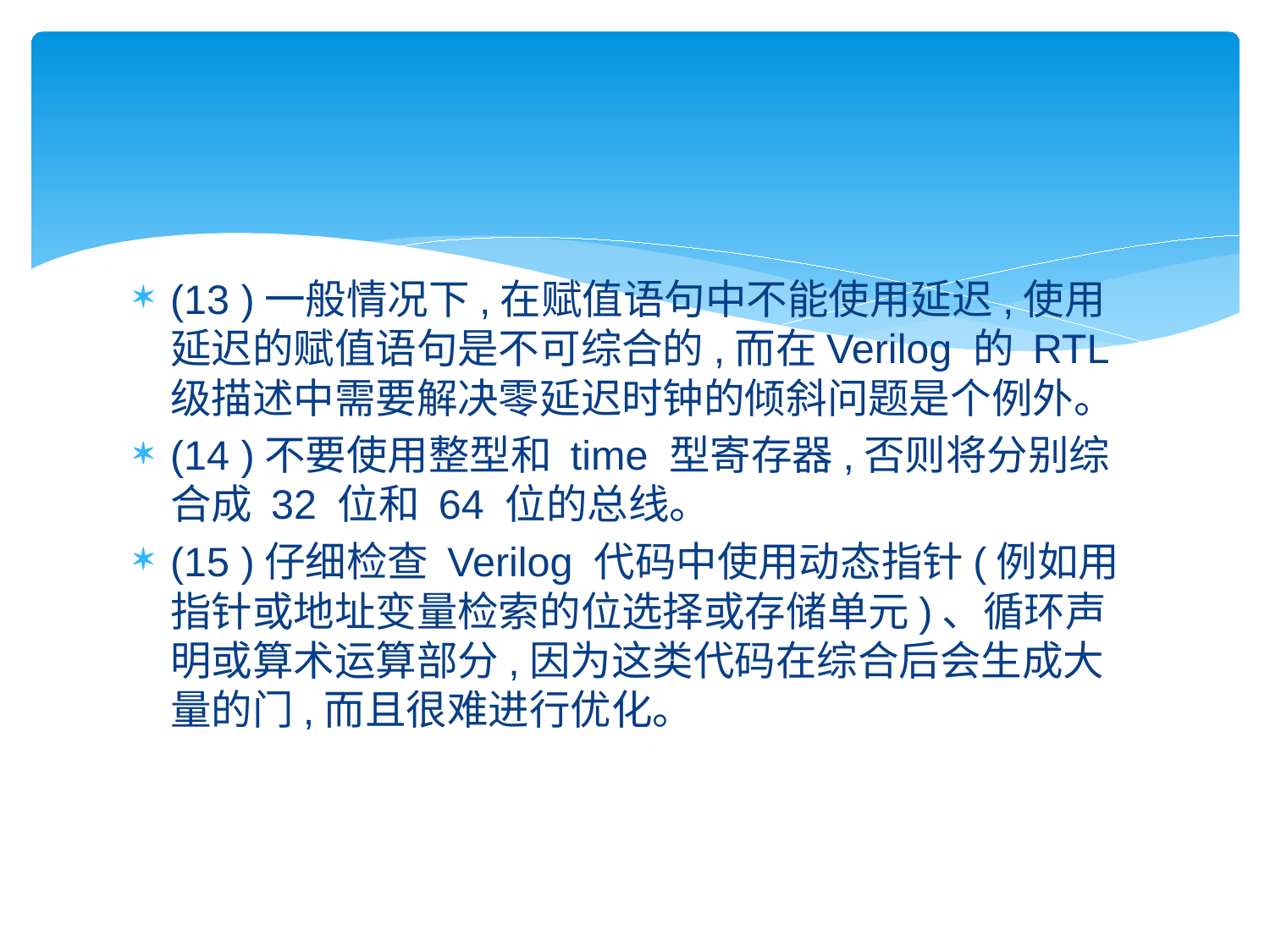

#
(13 )一般情况下,在赋值语句中不能使用延迟,使用延迟的赋值语句是不可综合的,而在Verilog 的 RTL 级描述中需要解决零延迟时钟的倾斜问题是个例外。
(14 )不要使用整型和 time 型寄存器,否则将分别综合成 32 位和 64 位的总线。
(15 )仔细检查 Verilog 代码中使用动态指针(例如用指针或地址变量检索的位选择或存储单元)、循环声明或算术运算部分,因为这类代码在综合后会生成大量的门,而且很难进行优化。